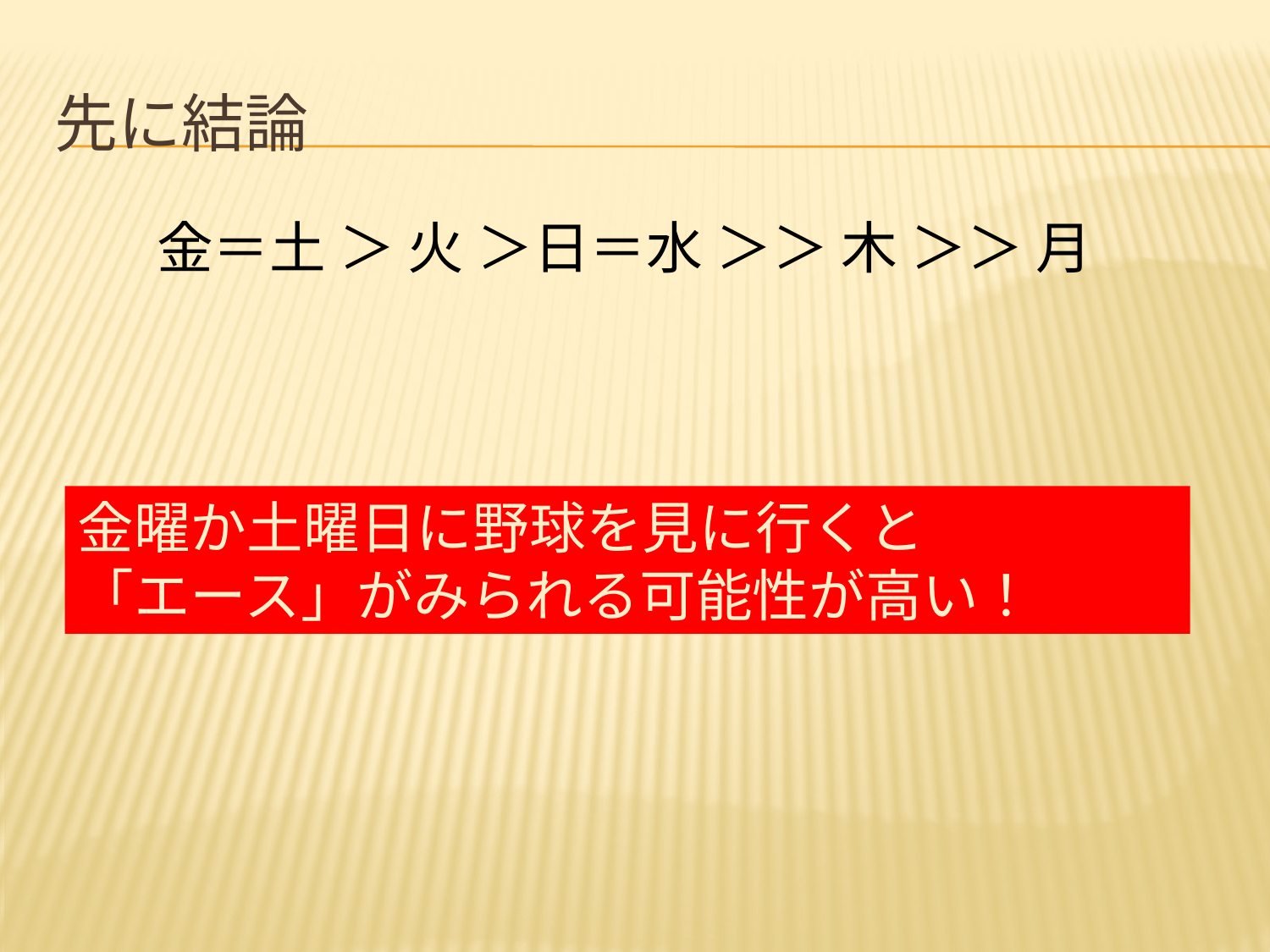

# 先に結論
金＝土 ＞ 火 ＞日＝水 ＞＞ 木 ＞＞ 月
金曜か土曜日に野球を見に行くと
「エース」がみられる可能性が高い！